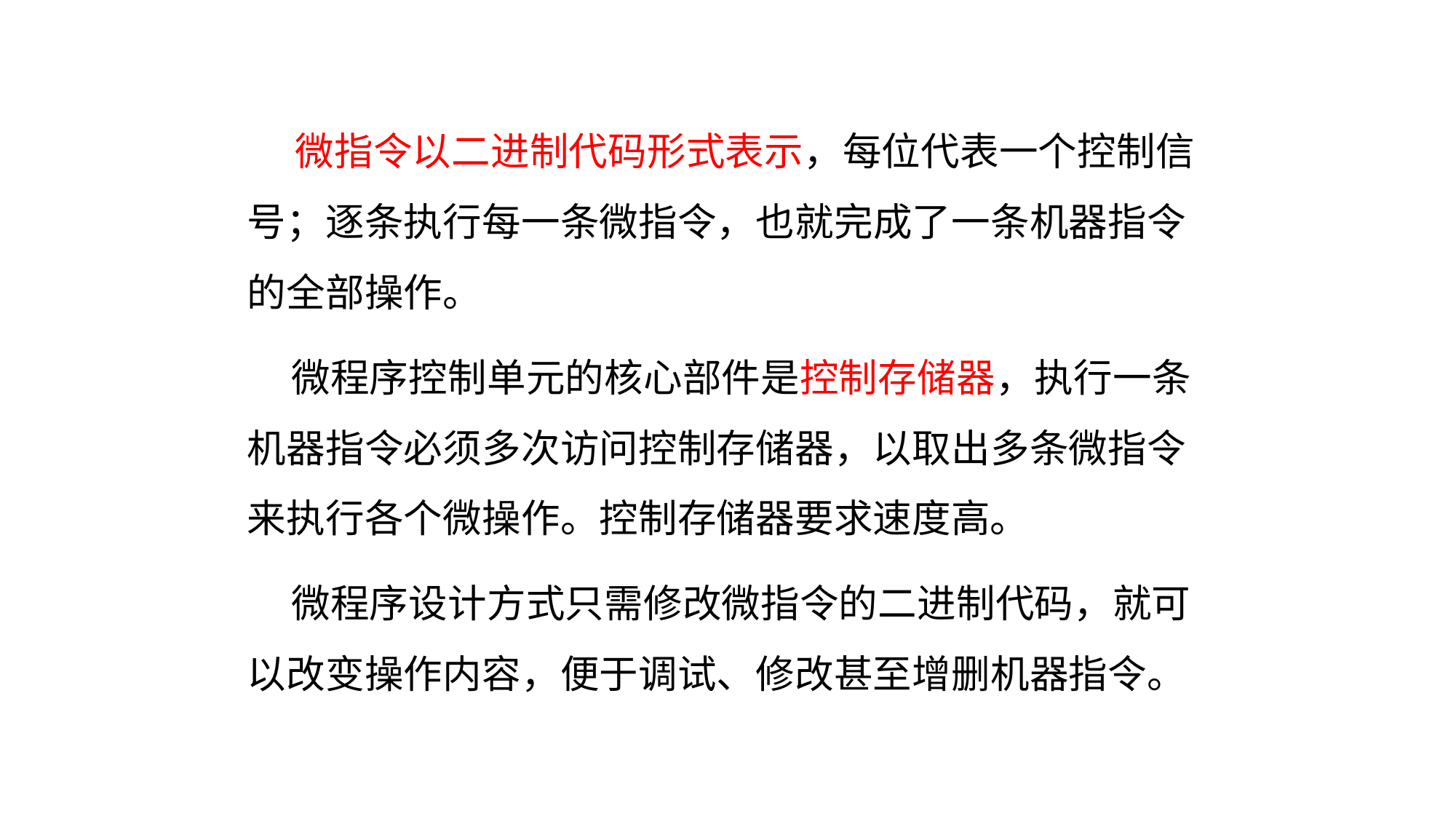

微指令以二进制代码形式表示，每位代表一个控制信号；逐条执行每一条微指令，也就完成了一条机器指令的全部操作。
    微程序控制单元的核心部件是控制存储器，执行一条机器指令必须多次访问控制存储器，以取出多条微指令来执行各个微操作。控制存储器要求速度高。
    微程序设计方式只需修改微指令的二进制代码，就可以改变操作内容，便于调试、修改甚至增删机器指令。